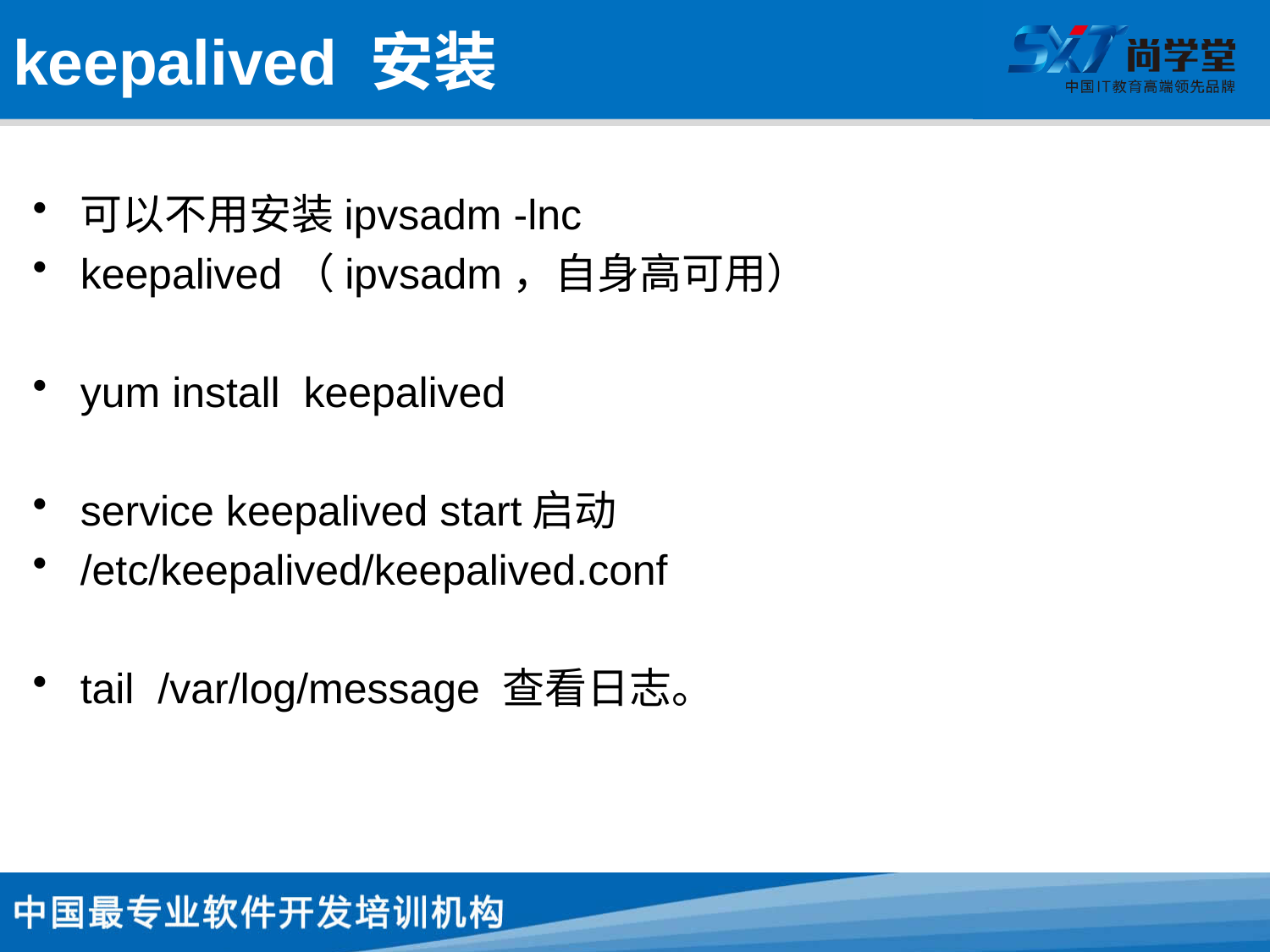

# keepalived 安装

可以不用安装ipvsadm -lnc
keepalived（ipvsadm，自身高可用）

yum install  keepalived

service keepalived start启动
/etc/keepalived/keepalived.conf

tail  /var/log/message 查看日志。